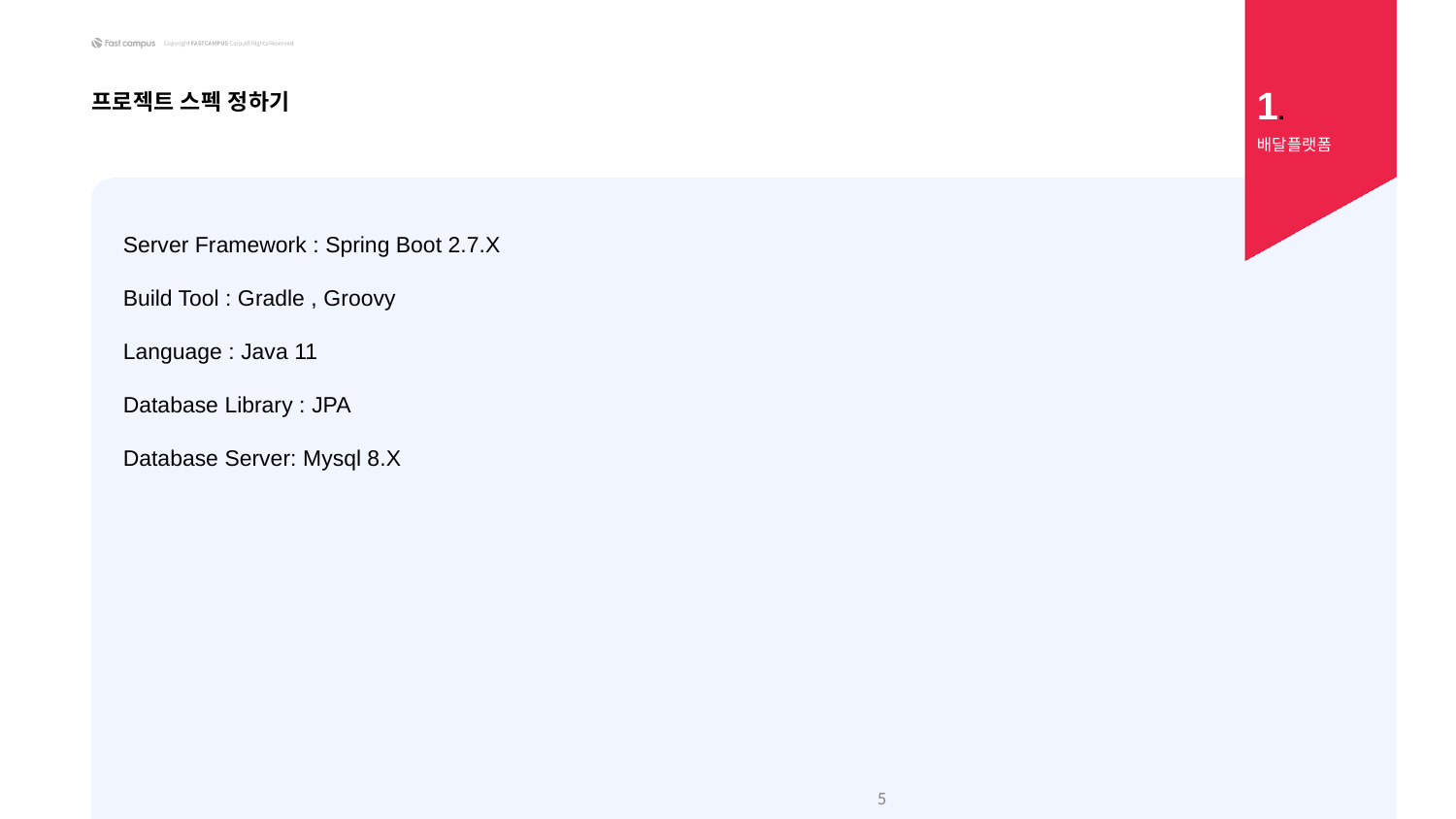

1.
프로젝트 스펙 정하기
배달플랫폼

Server Framework : Spring Boot 2.7.X

Build Tool : Gradle , Groovy

Language : Java 11

Database Library : JPA

Database Server: Mysql 8.X

5